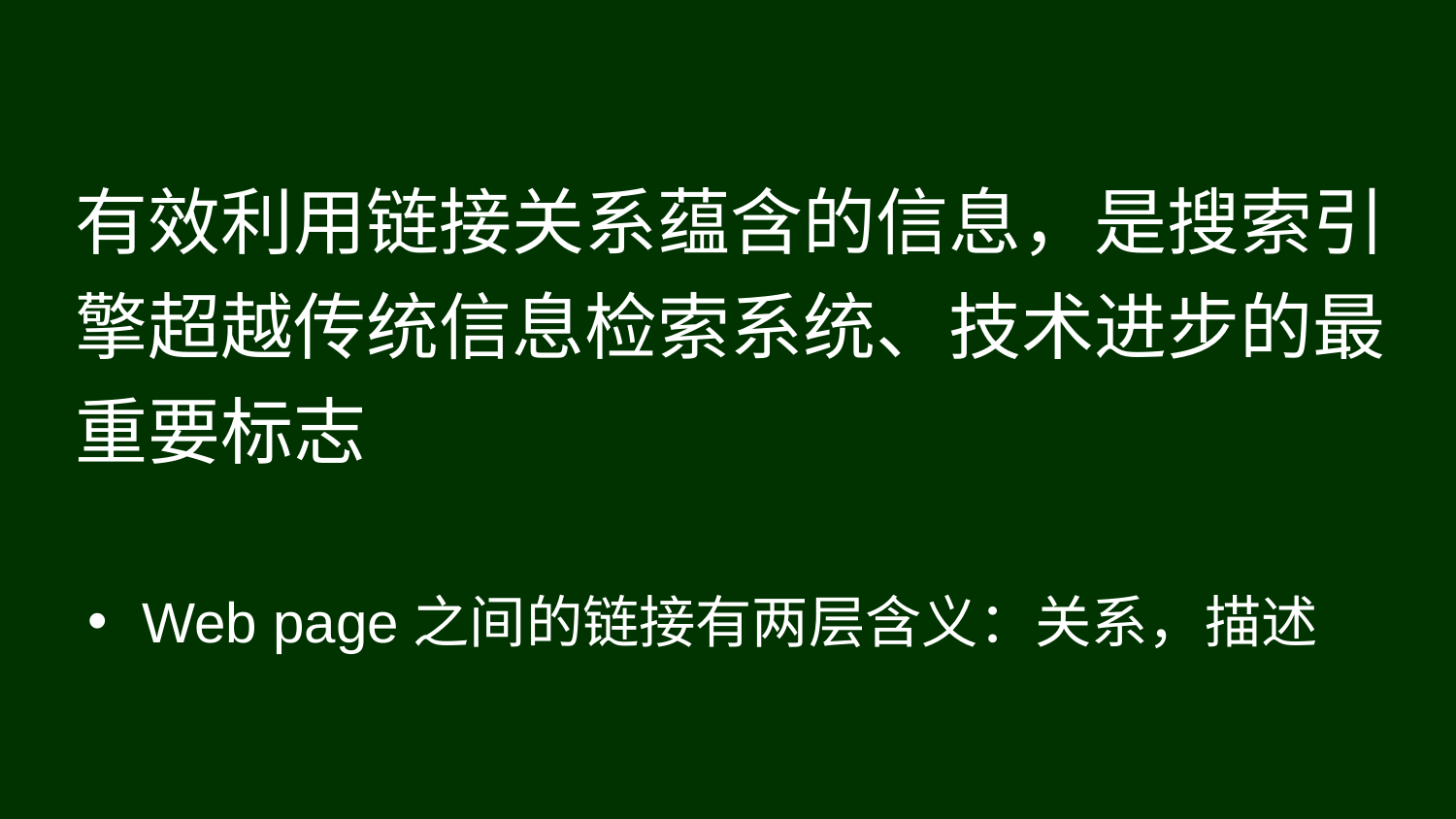

# 有效利用链接关系蕴含的信息，是搜索引擎超越传统信息检索系统、技术进步的最重要标志
Web page之间的链接有两层含义：关系，描述